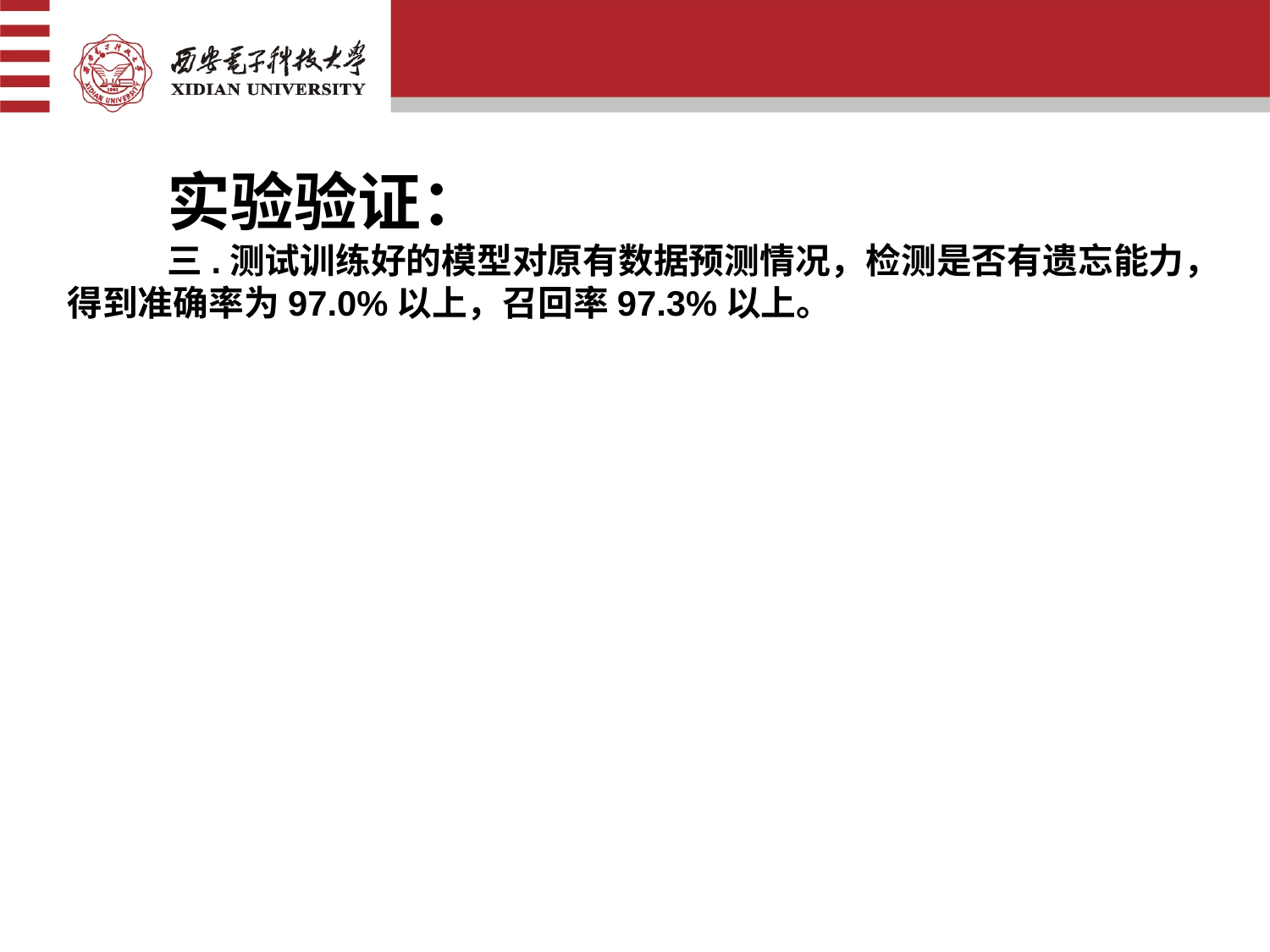

实验验证：
三.测试训练好的模型对原有数据预测情况，检测是否有遗忘能力，得到准确率为97.0%以上，召回率97.3%以上。